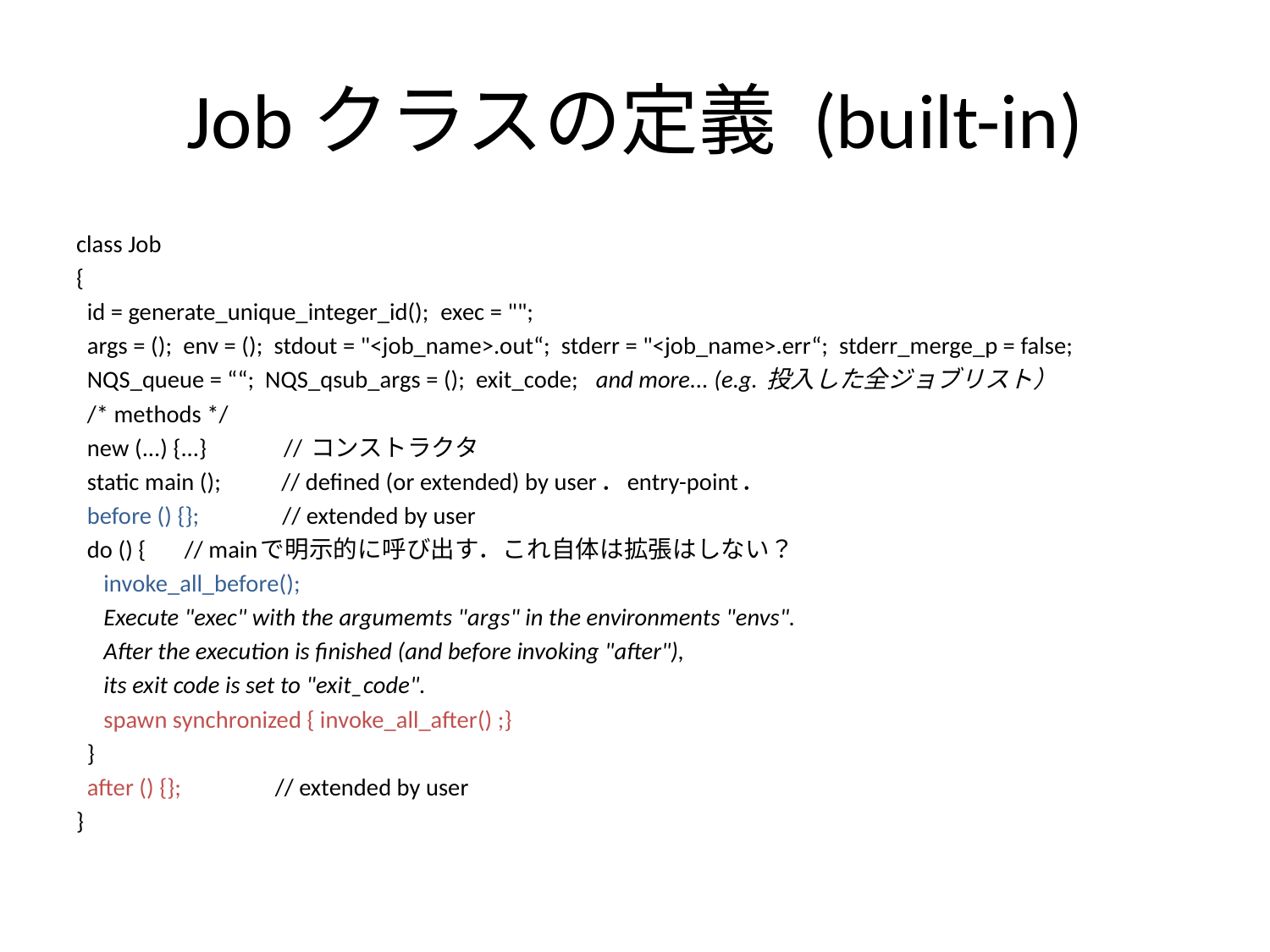

# Jobクラスの定義 (built-in)
class Job
{
  id = generate_unique_integer_id();  exec = "";
  args = ();  env = ();  stdout = "<job_name>.out“;  stderr = "<job_name>.err“;  stderr_merge_p = false;
  NQS_queue = ““;  NQS_qsub_args = ();  exit_code;   and more... (e.g. 投入した全ジョブリスト）
  /* methods */
  new (...) {...}              // コンストラクタ
  static main ();           // defined (or extended) by user．entry-point．
  before () {};               // extended by user
  do () {       // mainで明示的に呼び出す．これ自体は拡張はしない？
     invoke_all_before();
     Execute "exec" with the argumemts "args" in the environments "envs".
     After the execution is finished (and before invoking "after"),
     its exit code is set to "exit_code".
     spawn synchronized { invoke_all_after() ;}
  }
  after () {};                 // extended by user
}